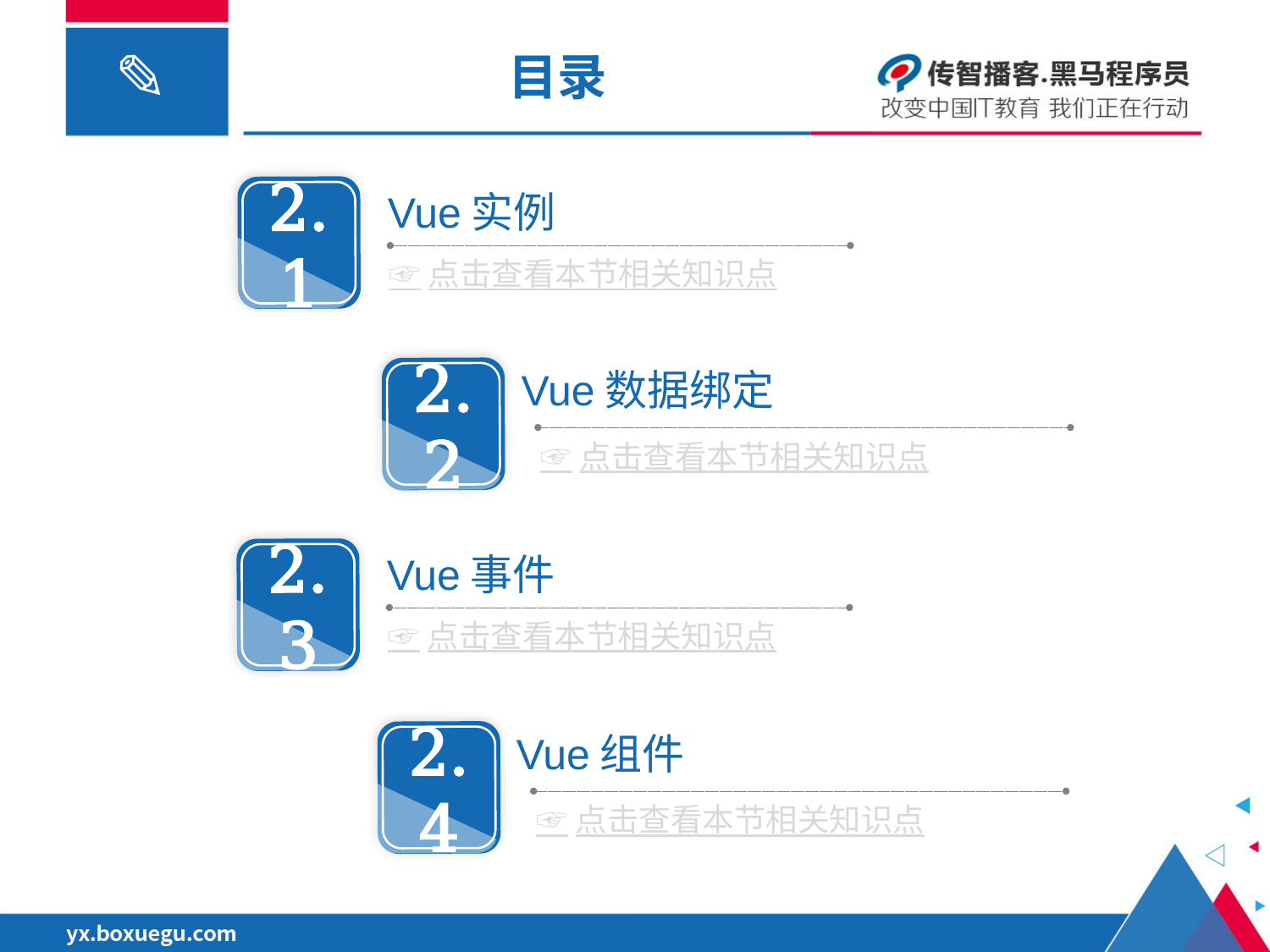

# 目录
2.1

Vue实例
☞点击查看本节相关知识点
2.2

Vue数据绑定
☞点击查看本节相关知识点
2.3

Vue事件
☞点击查看本节相关知识点
2.4

Vue组件
☞点击查看本节相关知识点